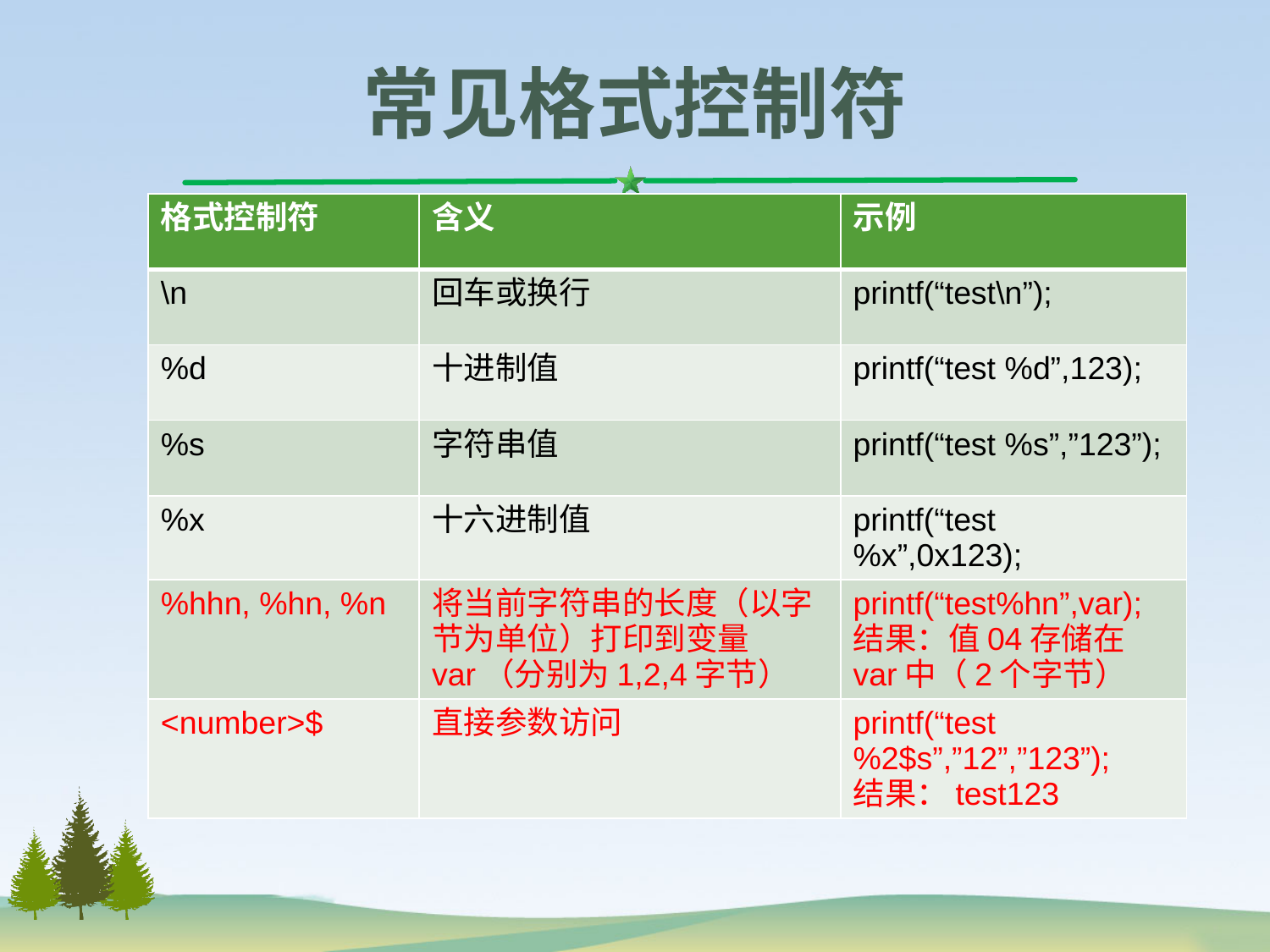

# 常见格式控制符
| 格式控制符 | 含义 | 示例 |
| --- | --- | --- |
| \n | 回车或换行 | printf(“test\n”); |
| %d | 十进制值 | printf(“test %d”,123); |
| %s | 字符串值 | printf(“test %s”,”123”); |
| %x | 十六进制值 | printf(“test %x”,0x123); |
| %hhn, %hn, %n | 将当前字符串的长度（以字节为单位）打印到变量var（分别为1,2,4字节） | printf(“test%hn”,var); 结果：值04存储在var中（2个字节） |
| <number>$ | 直接参数访问 | printf(“test %2$s”,”12”,”123”); 结果：test123 |
4